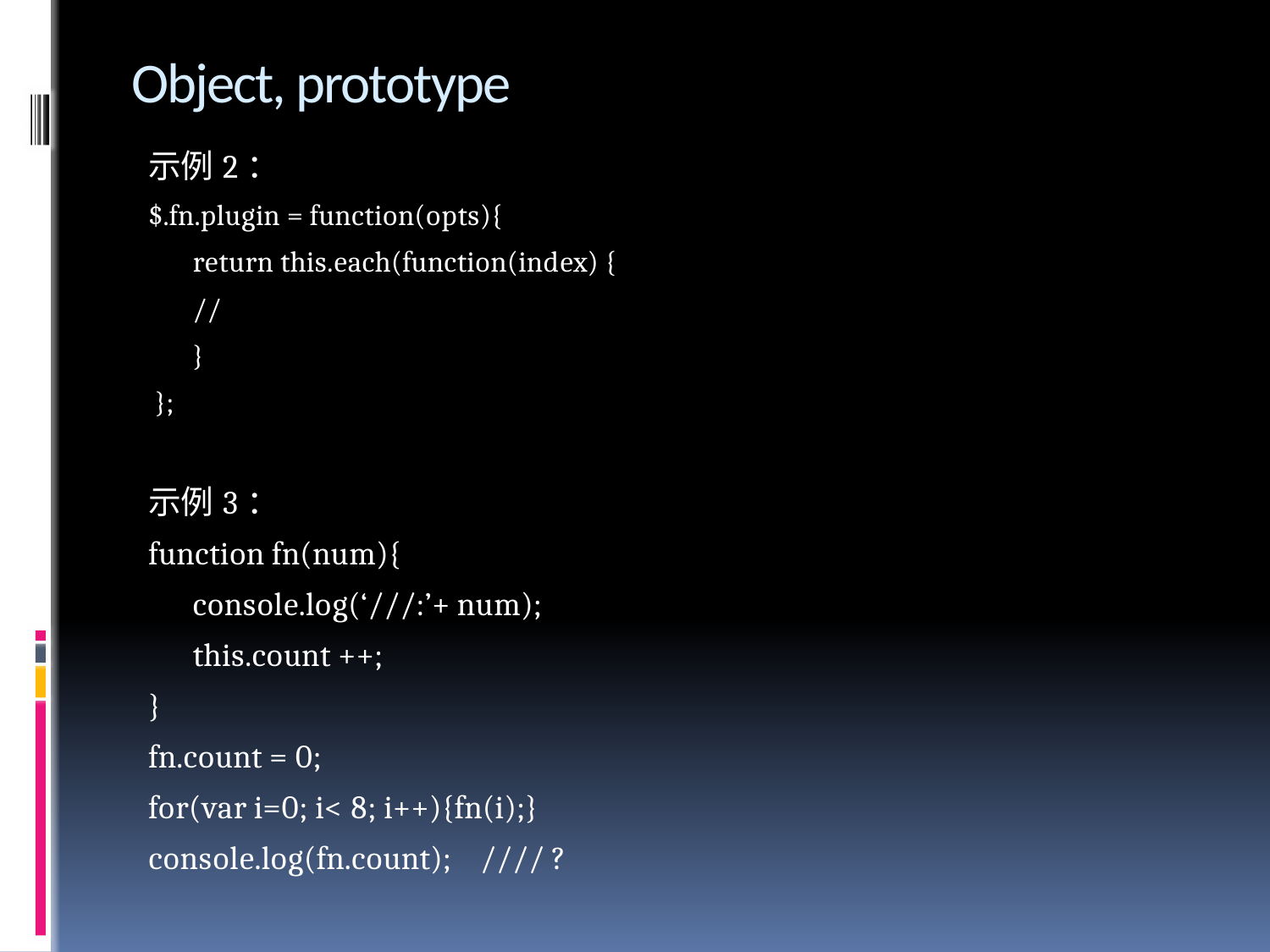

# Object, prototype
示例2：
$.fn.plugin = function(opts){
	return this.each(function(index) {
		//
	}
 };

示例3：
function fn(num){
	console.log(‘///:’+ num);
	this.count ++;
}
fn.count = 0;
for(var i=0; i< 8; i++){fn(i);}
console.log(fn.count);    //// ?